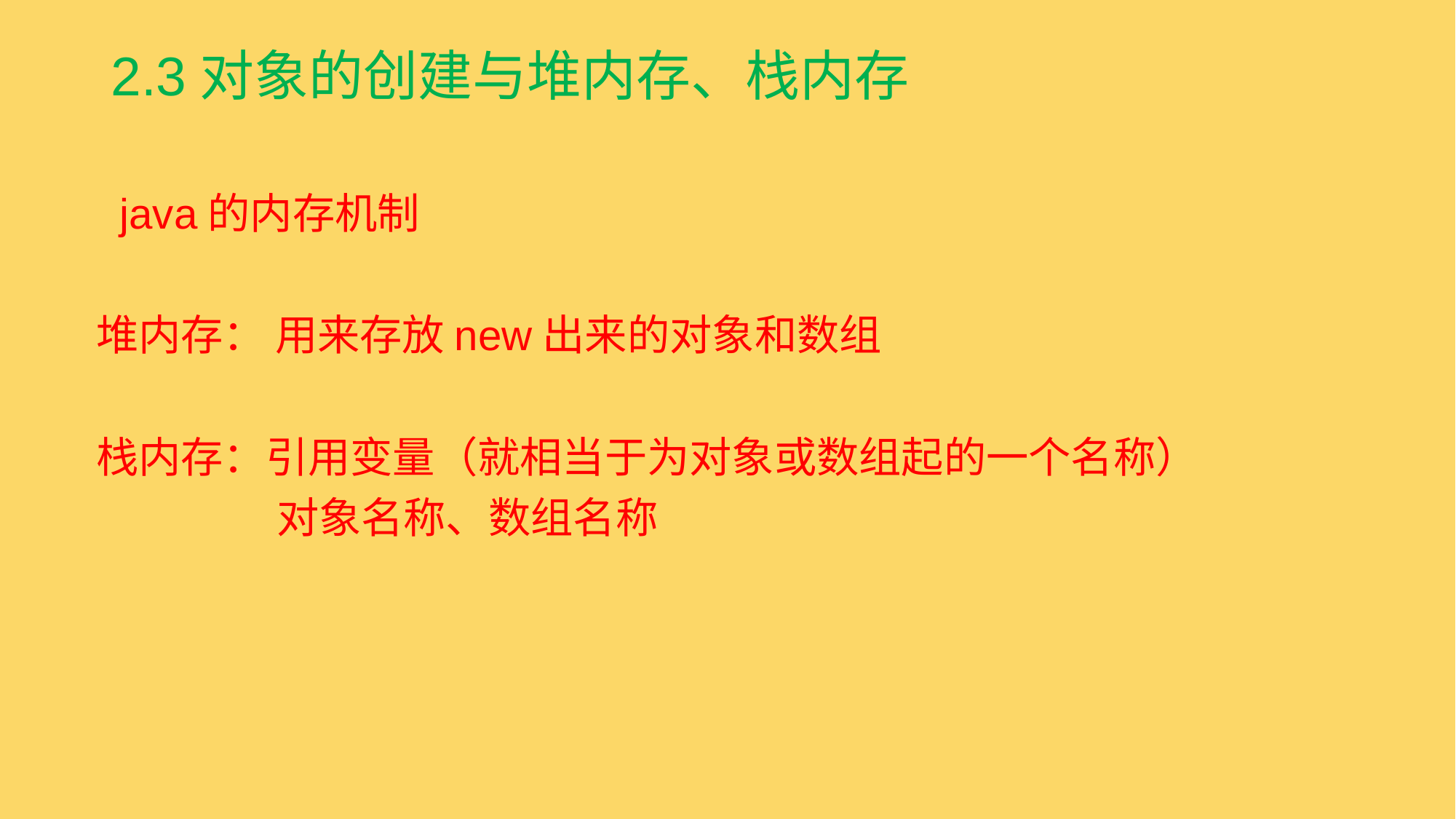

2.3对象的创建与堆内存、栈内存

  java的内存机制

堆内存： 用来存放new出来的对象和数组

栈内存：引用变量（就相当于为对象或数组起的一个名称）
                  对象名称、数组名称